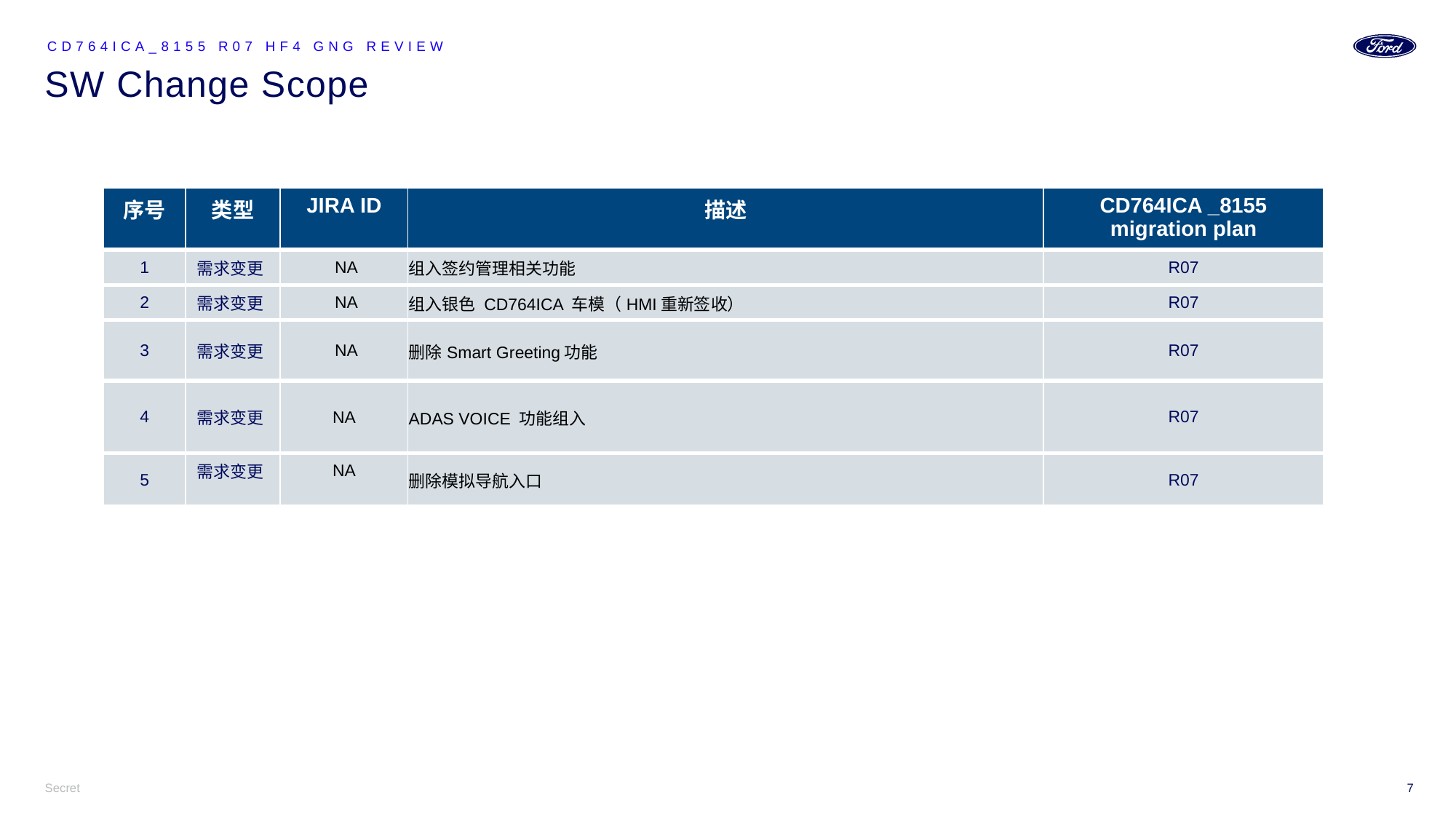

CD764ICA_8155 R07 HF4 GNG Review
# SW Change Scope
| 序号 | 类型 | JIRA ID | 描述 | CD764ICA \_8155 migration plan |
| --- | --- | --- | --- | --- |
| 1 | 需求变更 | NA | 组入签约管理相关功能 | R07 |
| 2 | 需求变更 | NA | 组入银色 CD764ICA 车模（HMI重新签收） | R07 |
| 3 | 需求变更 | NA | 删除Smart Greeting功能 | R07 |
| 4 | 需求变更 | NA | ADAS VOICE 功能组入 | R07 |
| 5 | 需求变更 | NA | 删除模拟导航入口 | R07 |
7
7